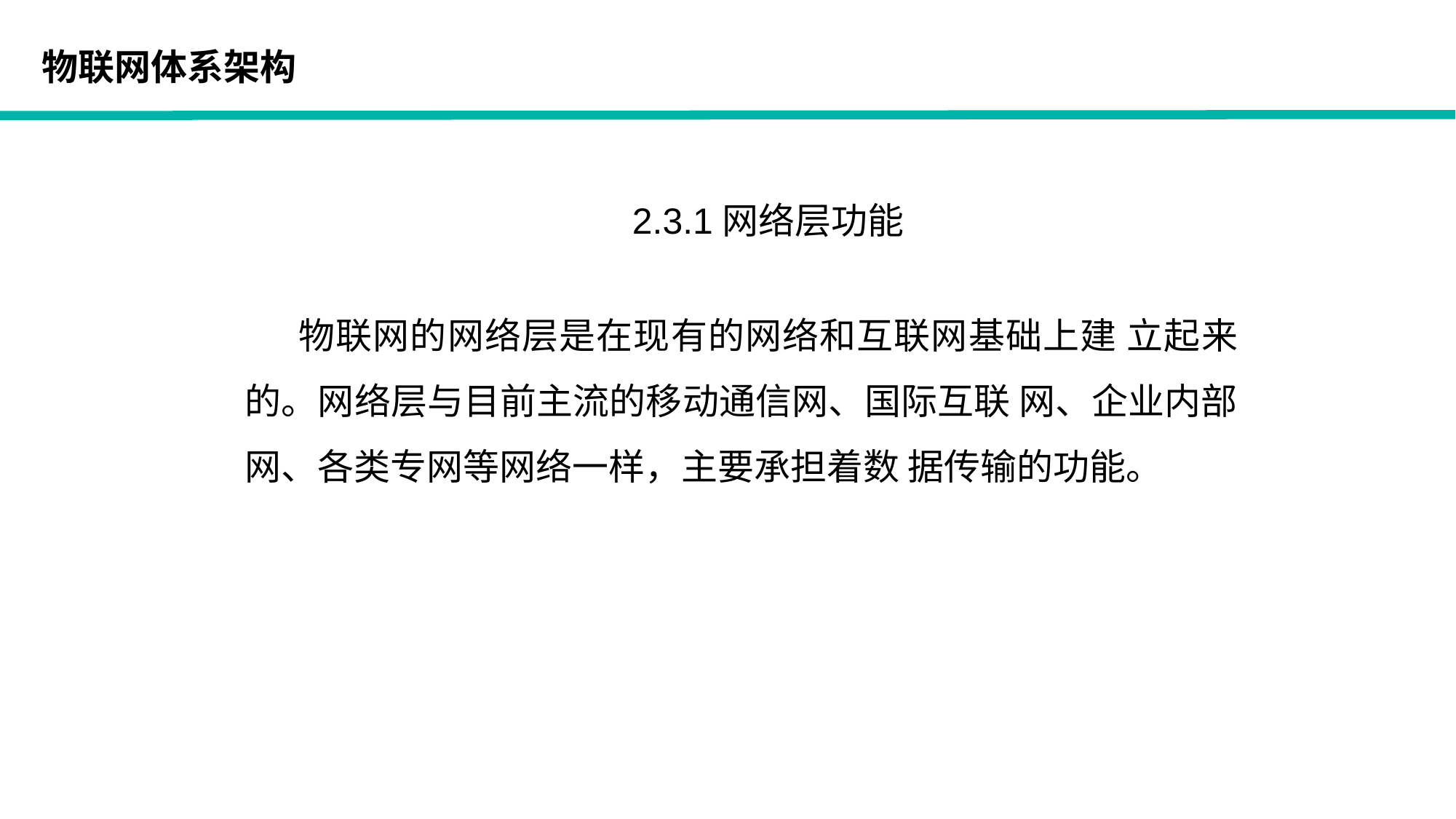

2.3.1网络层功能
物联网的网络层是在现有的网络和互联网基础上建 立起来的。网络层与目前主流的移动通信网、国际互联 网、企业内部网、各类专网等网络一样，主要承担着数 据传输的功能。